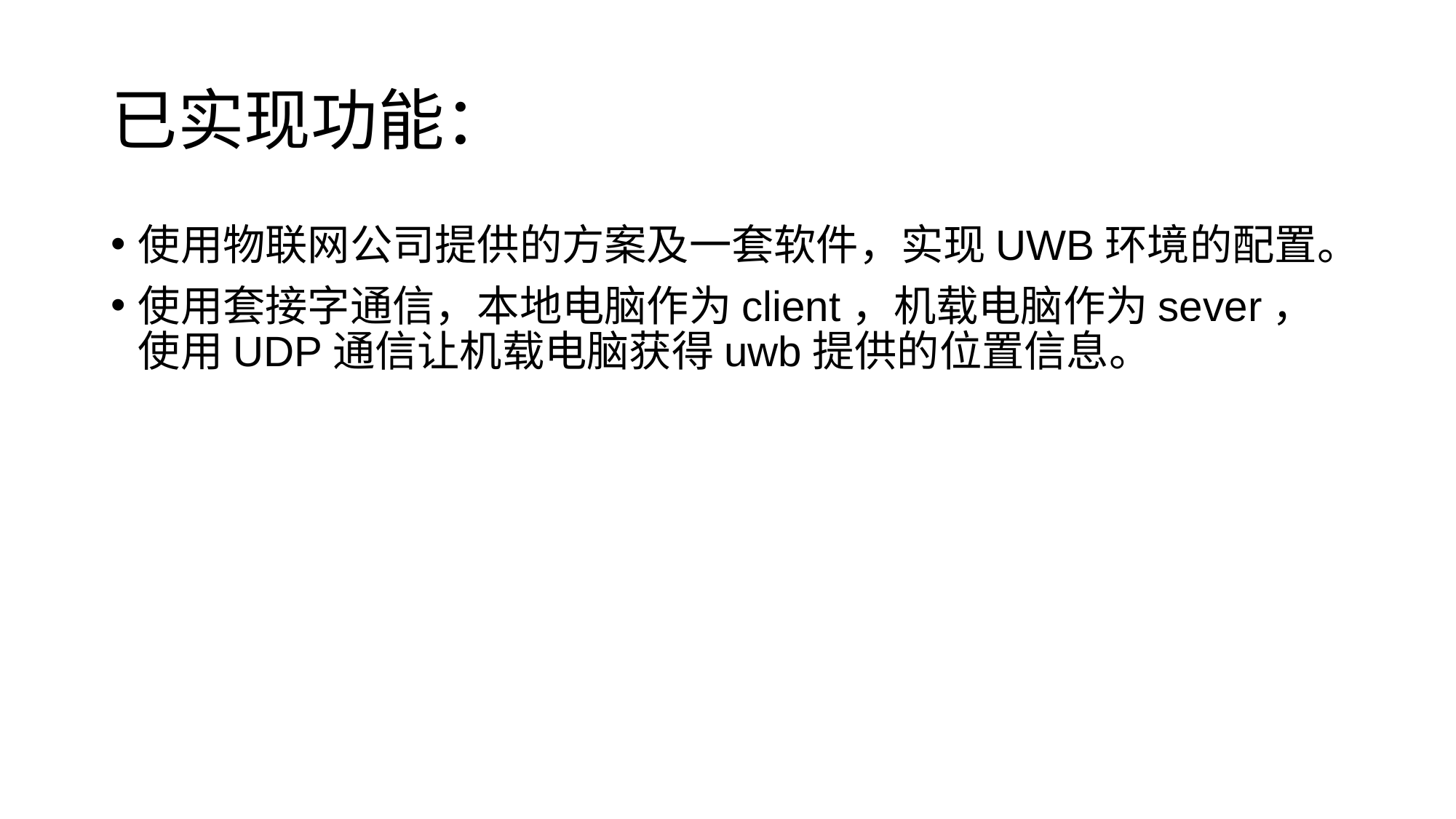

# 已实现功能：
使用物联网公司提供的方案及一套软件，实现UWB环境的配置。
使用套接字通信，本地电脑作为client，机载电脑作为sever，使用UDP通信让机载电脑获得uwb提供的位置信息。